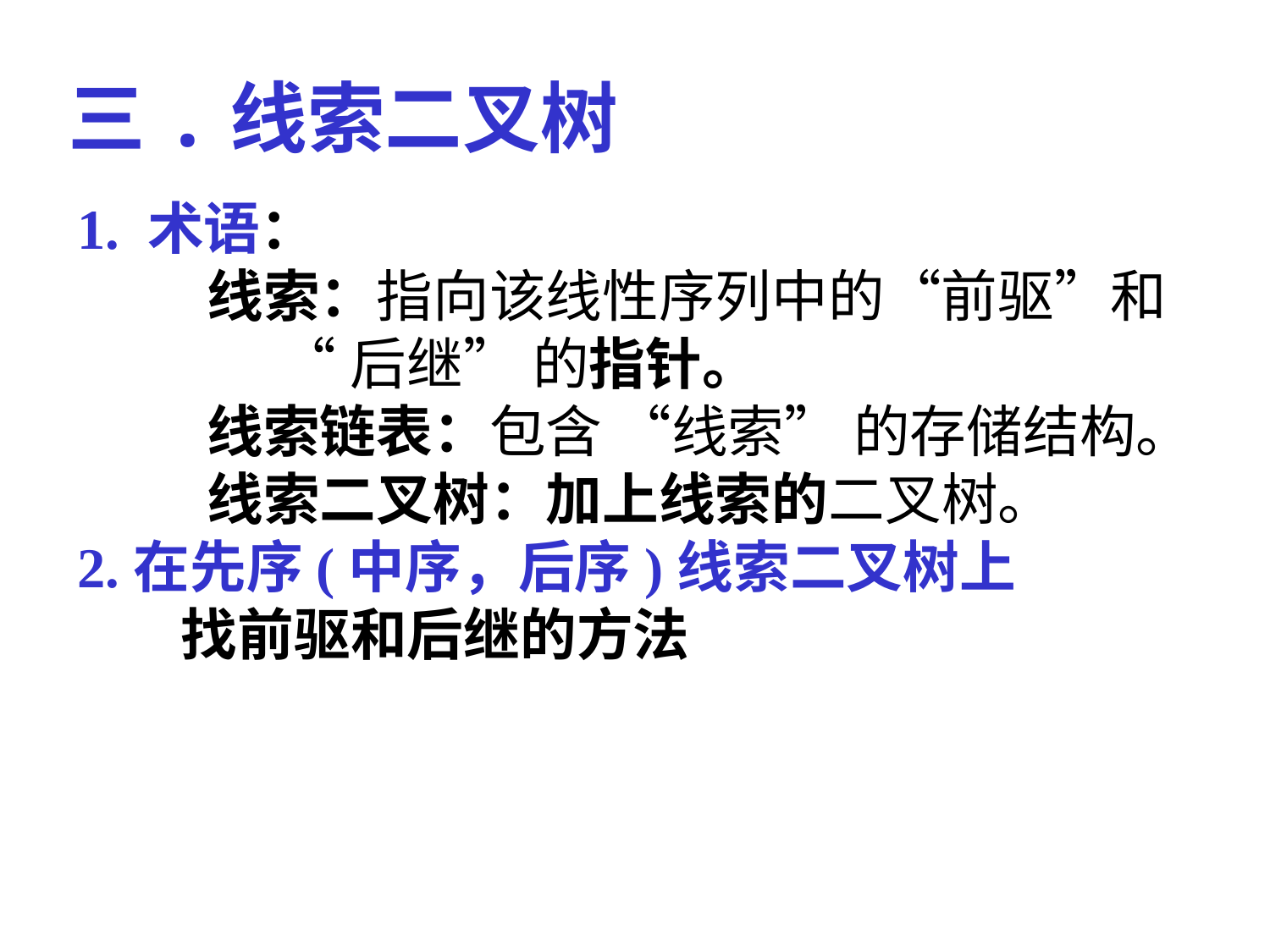

三.线索二叉树
1. 术语：
         线索：指向该线性序列中的“前驱”和
                “后继” 的指针。
         线索链表：包含 “线索” 的存储结构。
         线索二叉树：加上线索的二叉树。
2.在先序(中序，后序)线索二叉树上
       找前驱和后继的方法